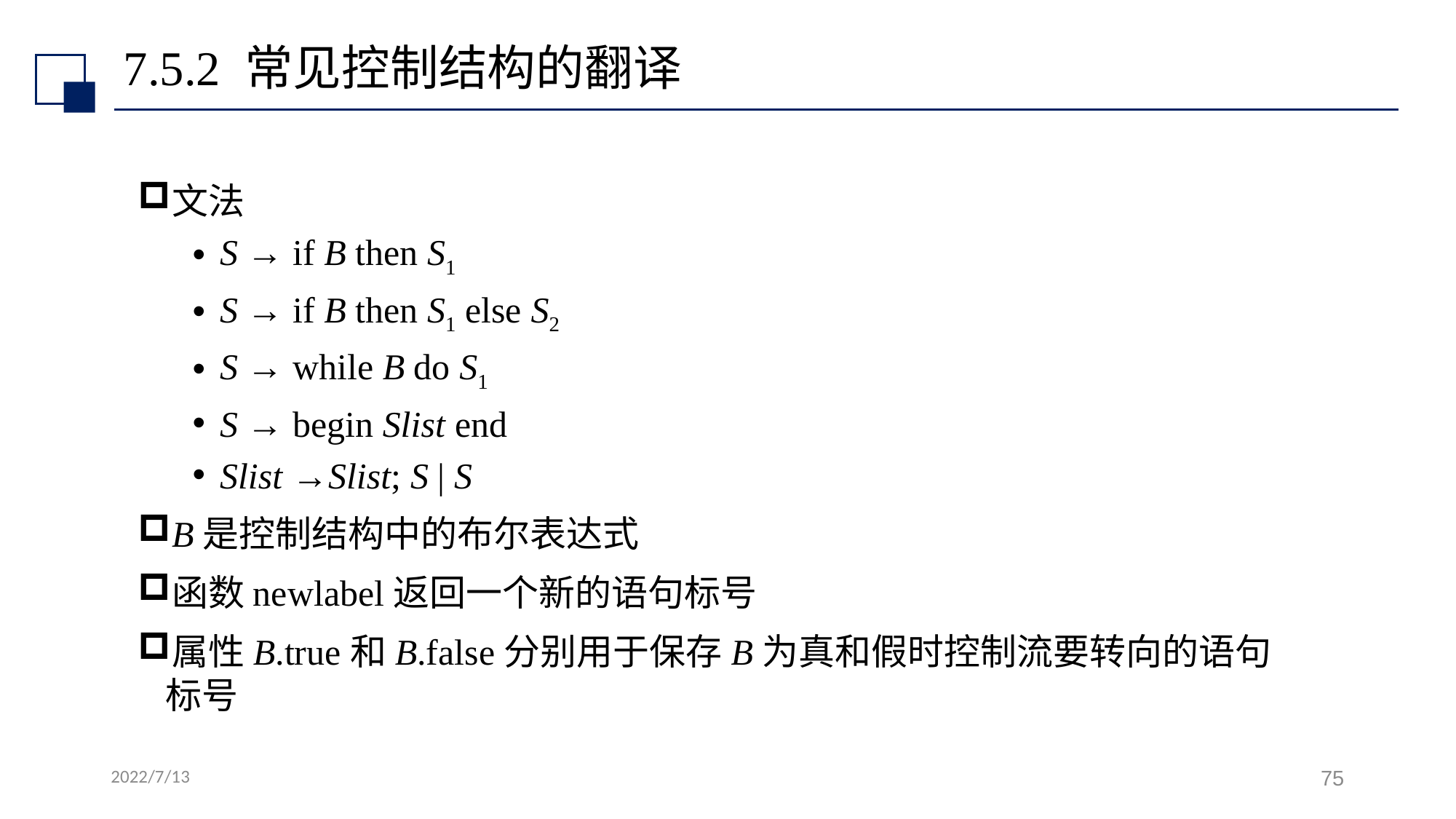

# 7.5.2 常见控制结构的翻译
文法
S → if B then S1
S → if B then S1 else S2
S → while B do S1
S → begin Slist end
Slist →Slist; S | S
B是控制结构中的布尔表达式
函数newlabel返回一个新的语句标号
属性B.true和B.false分别用于保存B为真和假时控制流要转向的语句标号
2022/7/13
75